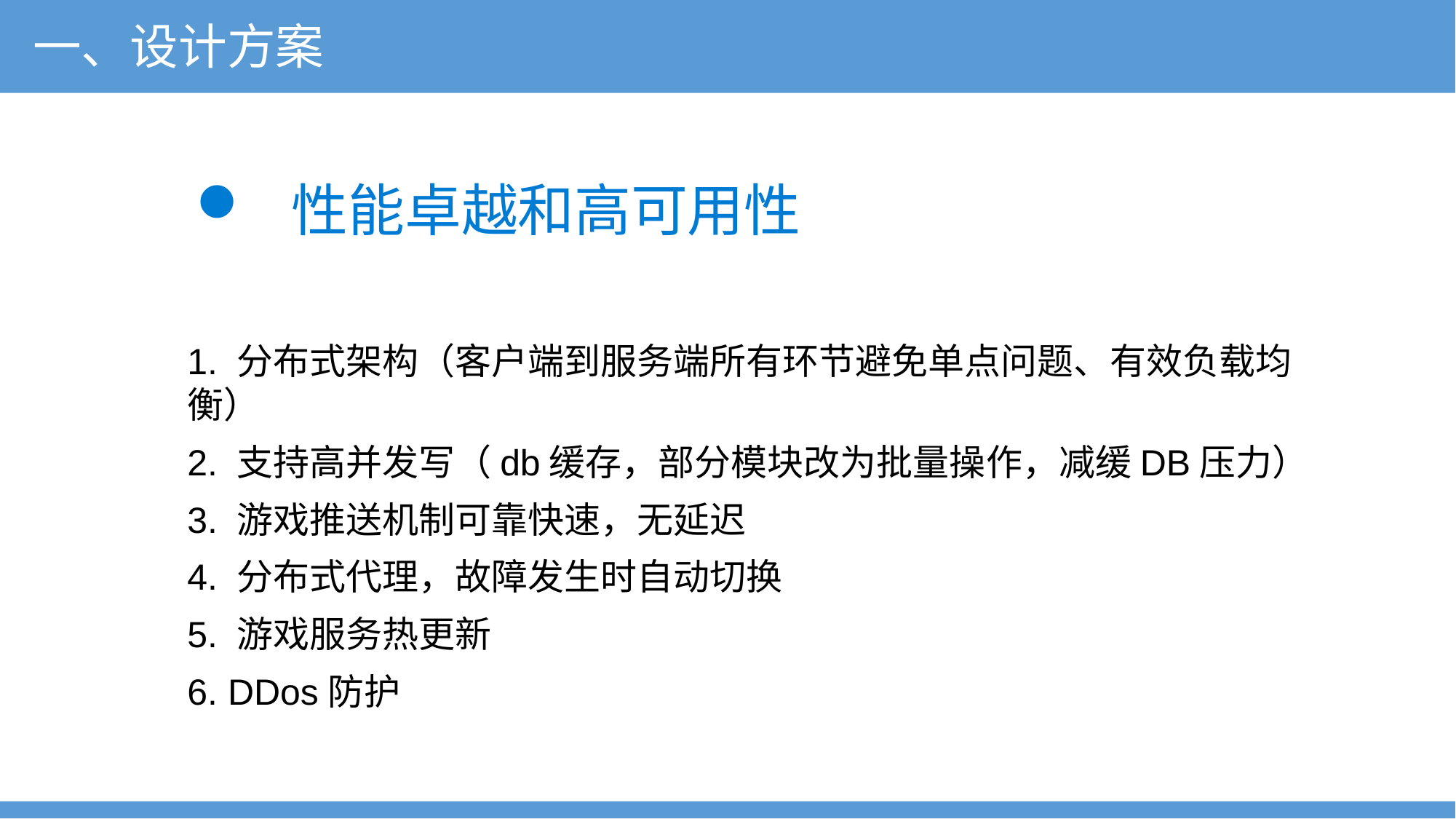

一、设计方案
  性能卓越和高可用性

1. 分布式架构（客户端到服务端所有环节避免单点问题、有效负载均衡）
2. 支持高并发写（db缓存，部分模块改为批量操作，减缓DB压力）
3. 游戏推送机制可靠快速，无延迟
4. 分布式代理，故障发生时自动切换
5. 游戏服务热更新
6. DDos防护